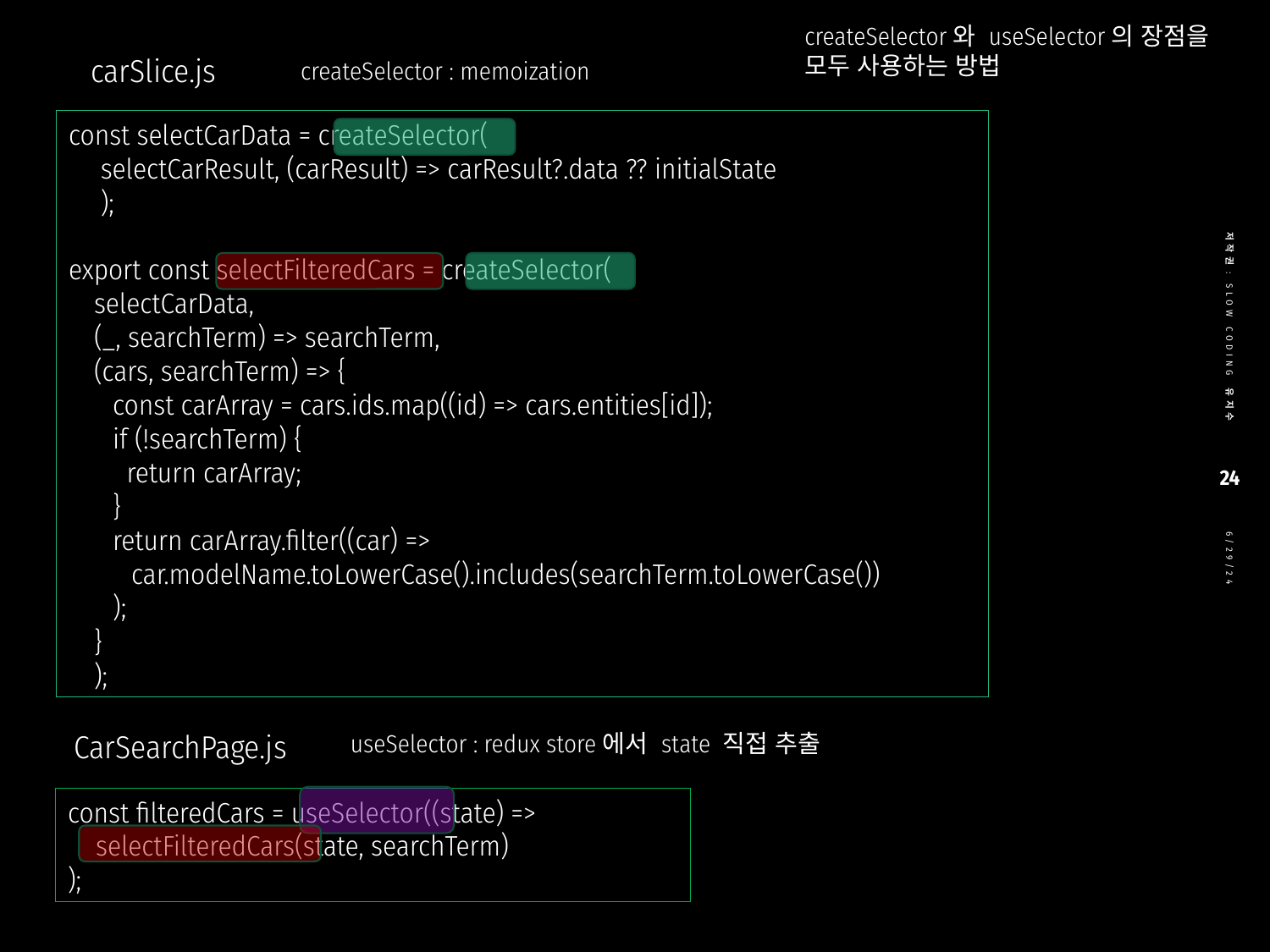

createSelector와 useSelector의 장점을 모두 사용하는 방법
carSlice.js
 createSelector : memoization
const selectCarData = createSelector(
selectCarResult, (carResult) => carResult?.data ?? initialState
);
export const selectFilteredCars = createSelector(
selectCarData,
(_, searchTerm) => searchTerm,
(cars, searchTerm) => {
const carArray = cars.ids.map((id) => cars.entities[id]);
if (!searchTerm) {
  return carArray;
}
return carArray.filter((car) =>
car.modelName.toLowerCase().includes(searchTerm.toLowerCase())
);
}
);

저작권: Slow Coding 유지수

24
6/29/24
CarSearchPage.js
 useSelector : redux store에서 state 직접 추출

const filteredCars = useSelector((state) =>
    selectFilteredCars(state, searchTerm)
);